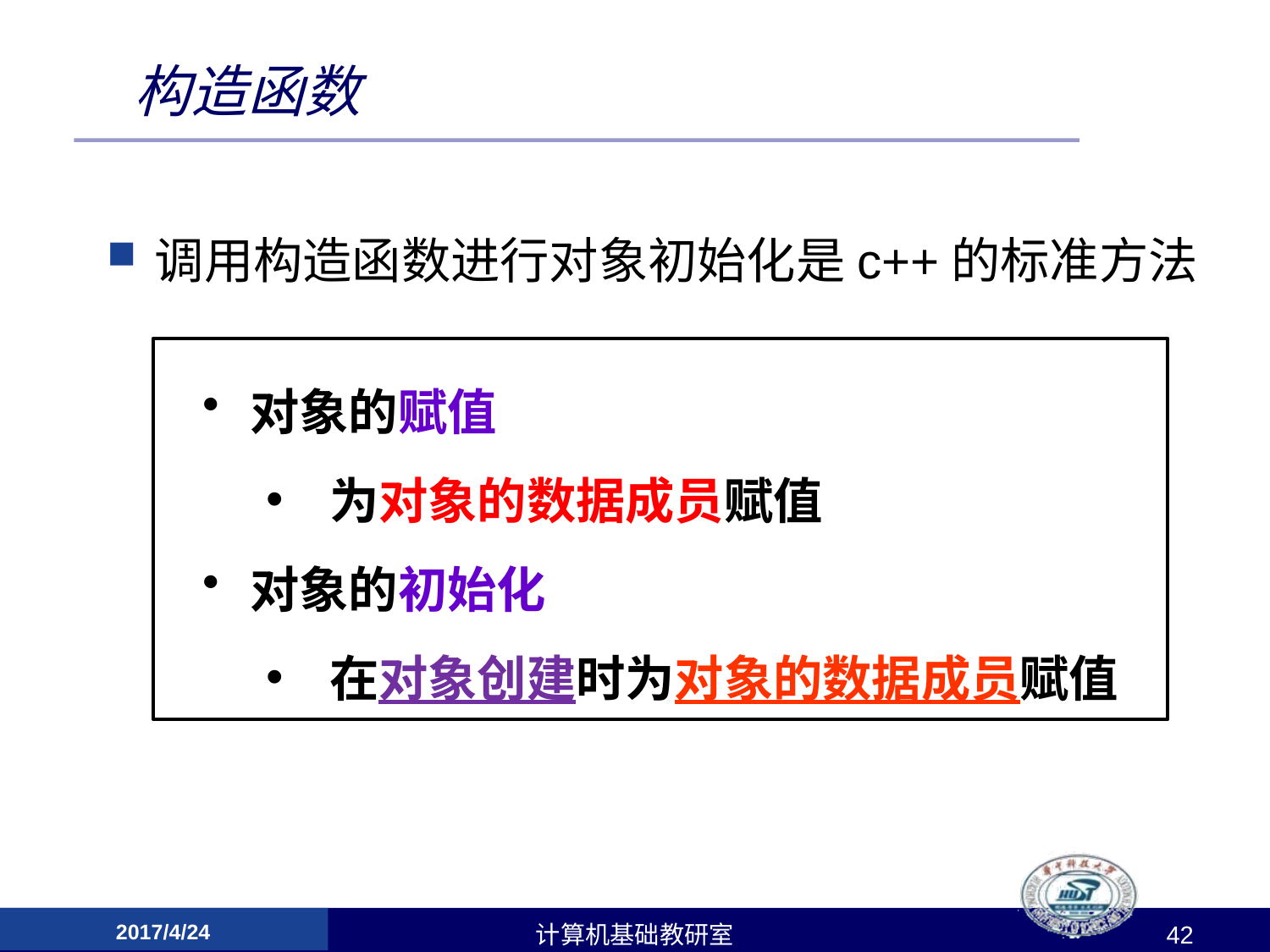

# 构造函数
调用构造函数进行对象初始化是c++的标准方法

对象的赋值
为对象的数据成员赋值
对象的初始化
在对象创建时为对象的数据成员赋值
2017/4/24
计算机基础教研室
42